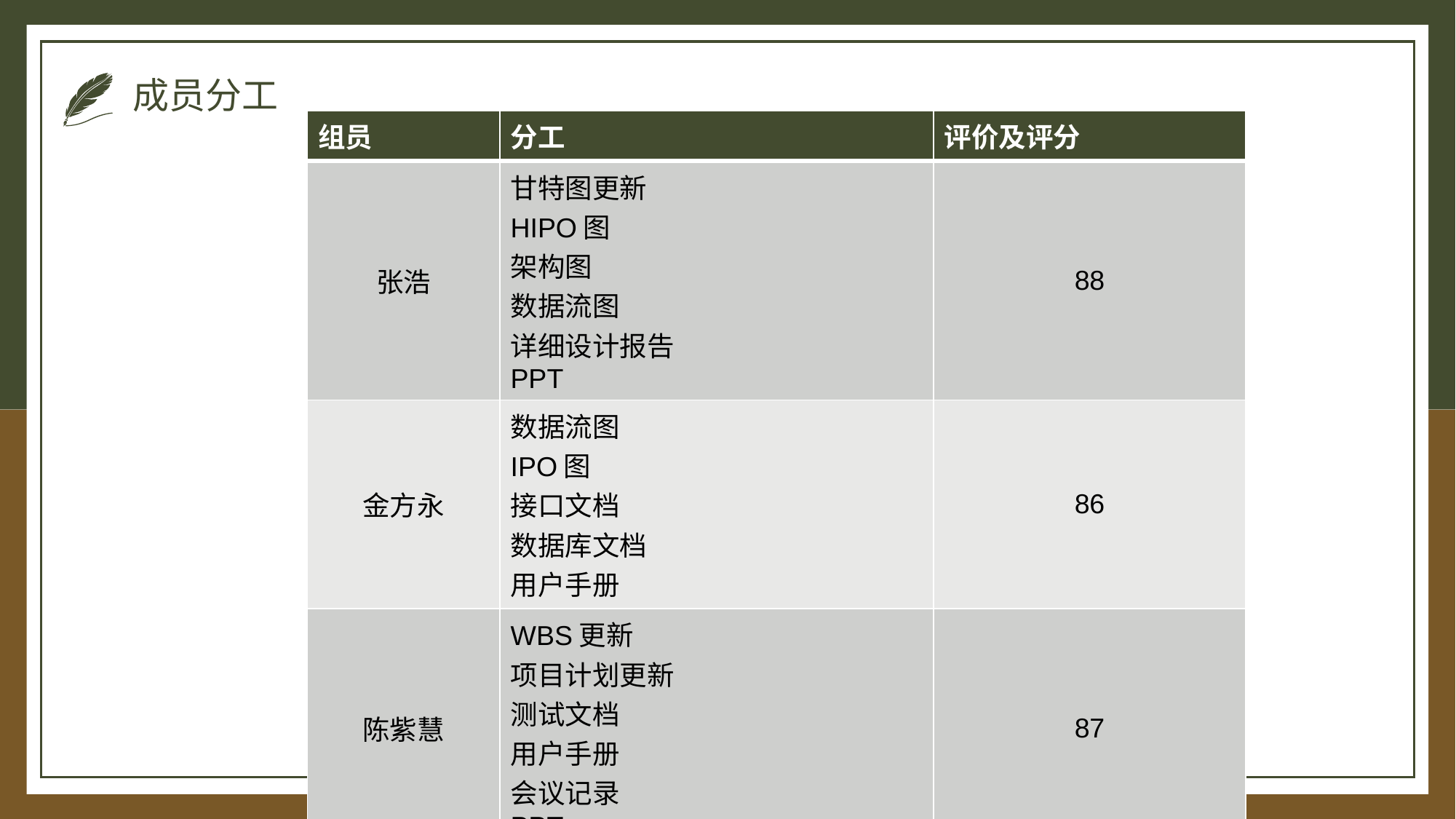

# 成员分工
| 组员 | 分工 | 评价及评分 |
| --- | --- | --- |
| 张浩 | 甘特图更新 HIPO图 架构图 数据流图 详细设计报告 PPT | 88 |
| 金方永 | 数据流图 IPO图 接口文档 数据库文档 用户手册 | 86 |
| 陈紫慧 | WBS更新 项目计划更新 测试文档 用户手册 会议记录 PPT | 87 |